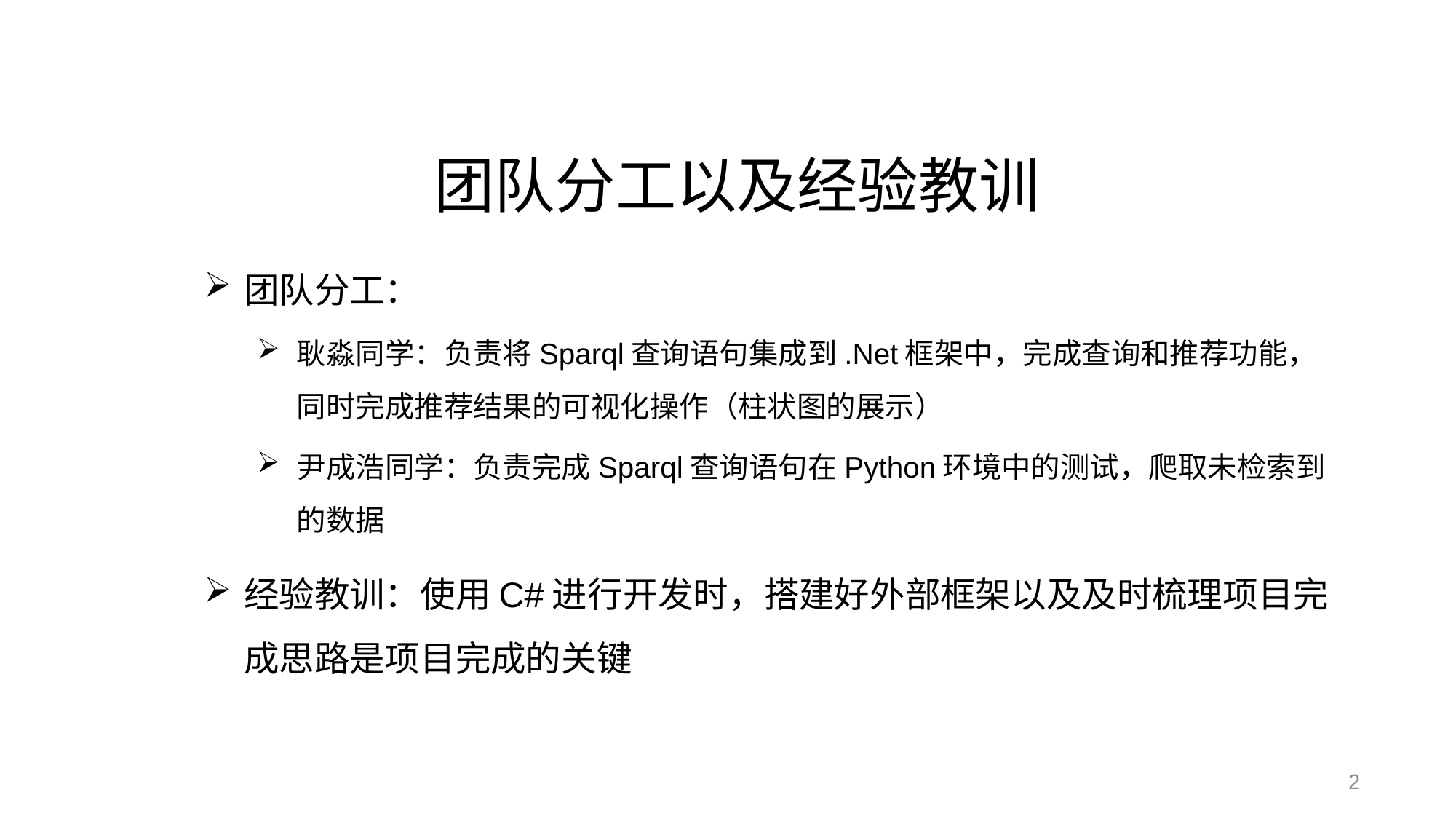

# 团队分工以及经验教训
团队分工：
耿淼同学：负责将Sparql查询语句集成到.Net框架中，完成查询和推荐功能，同时完成推荐结果的可视化操作（柱状图的展示）
尹成浩同学：负责完成Sparql查询语句在Python环境中的测试，爬取未检索到的数据
经验教训：使用C#进行开发时，搭建好外部框架以及及时梳理项目完成思路是项目完成的关键
2